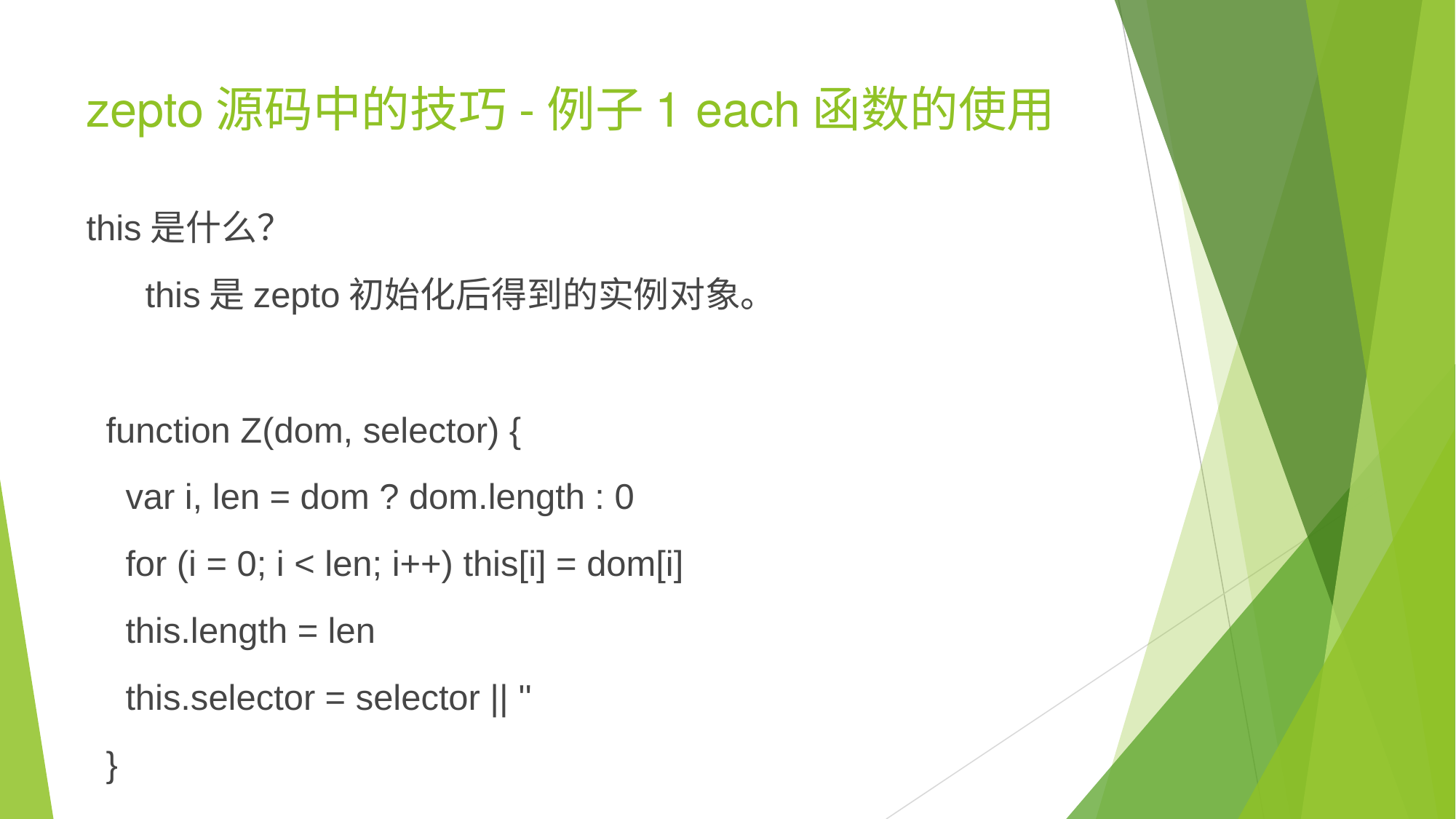

# zepto源码中的技巧-例子1 each函数的使用
this是什么？
      this是zepto初始化后得到的实例对象。

  function Z(dom, selector) {
    var i, len = dom ? dom.length : 0
    for (i = 0; i < len; i++) this[i] = dom[i]
    this.length = len
    this.selector = selector || ''
  }